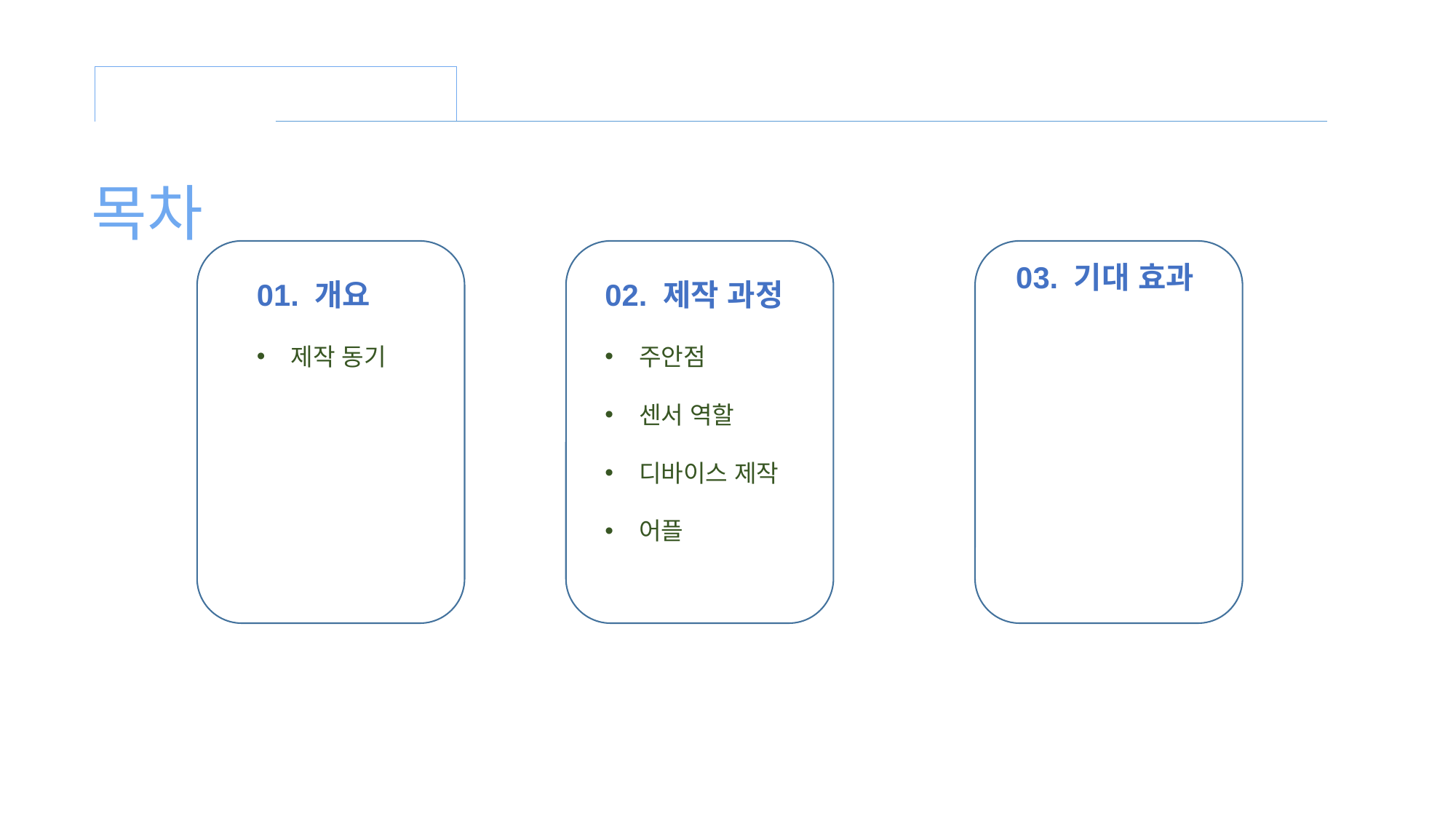

목차

01. 개요
제작 동기

02. 제작 과정
주안점
센서 역할
디바이스 제작
어플

03. 기대 효과